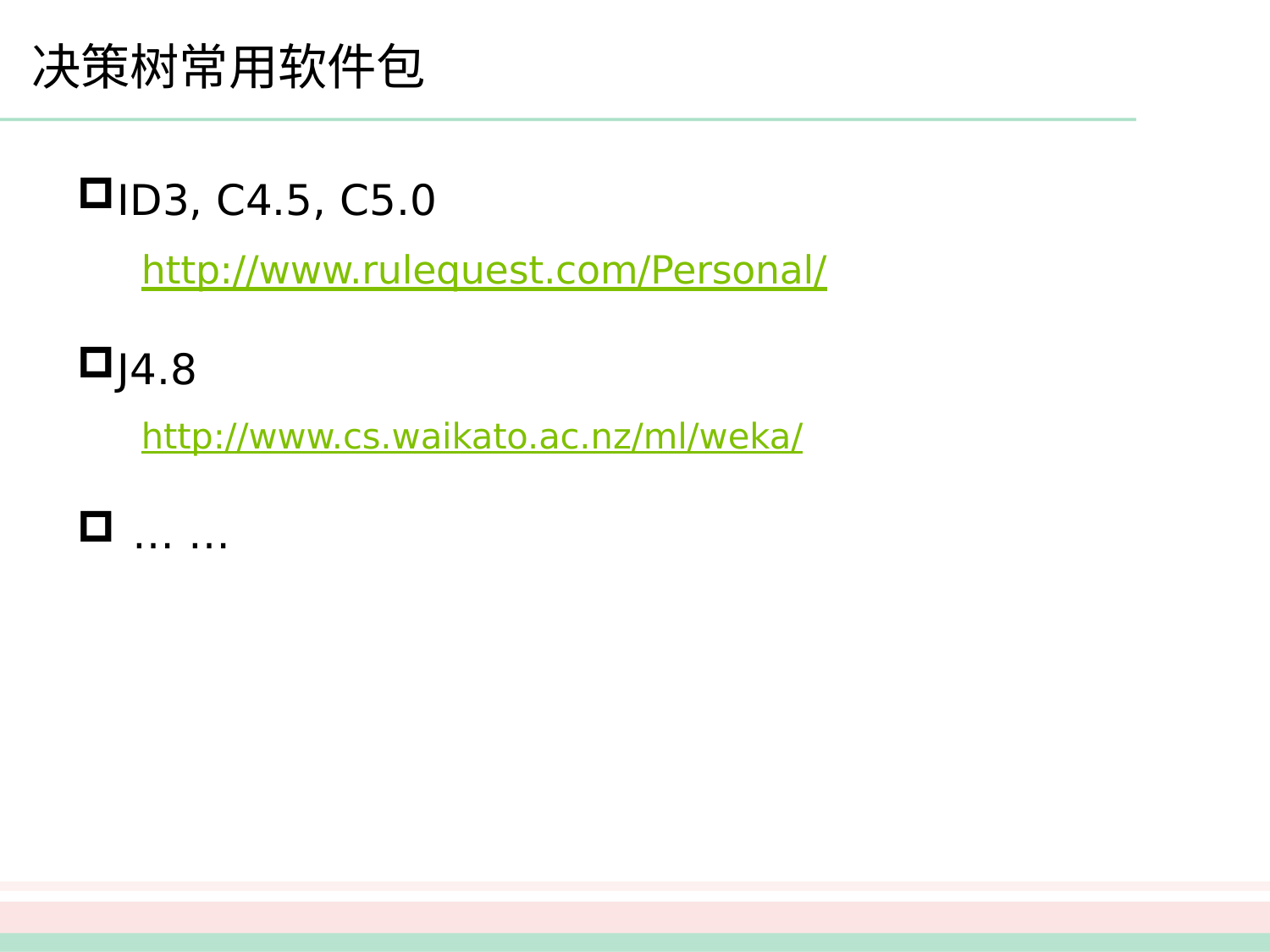

# 决策树常用软件包
ID3, C4.5, C5.0
http://www.rulequest.com/Personal/

J4.8
http://www.cs.waikato.ac.nz/ml/weka/

… …